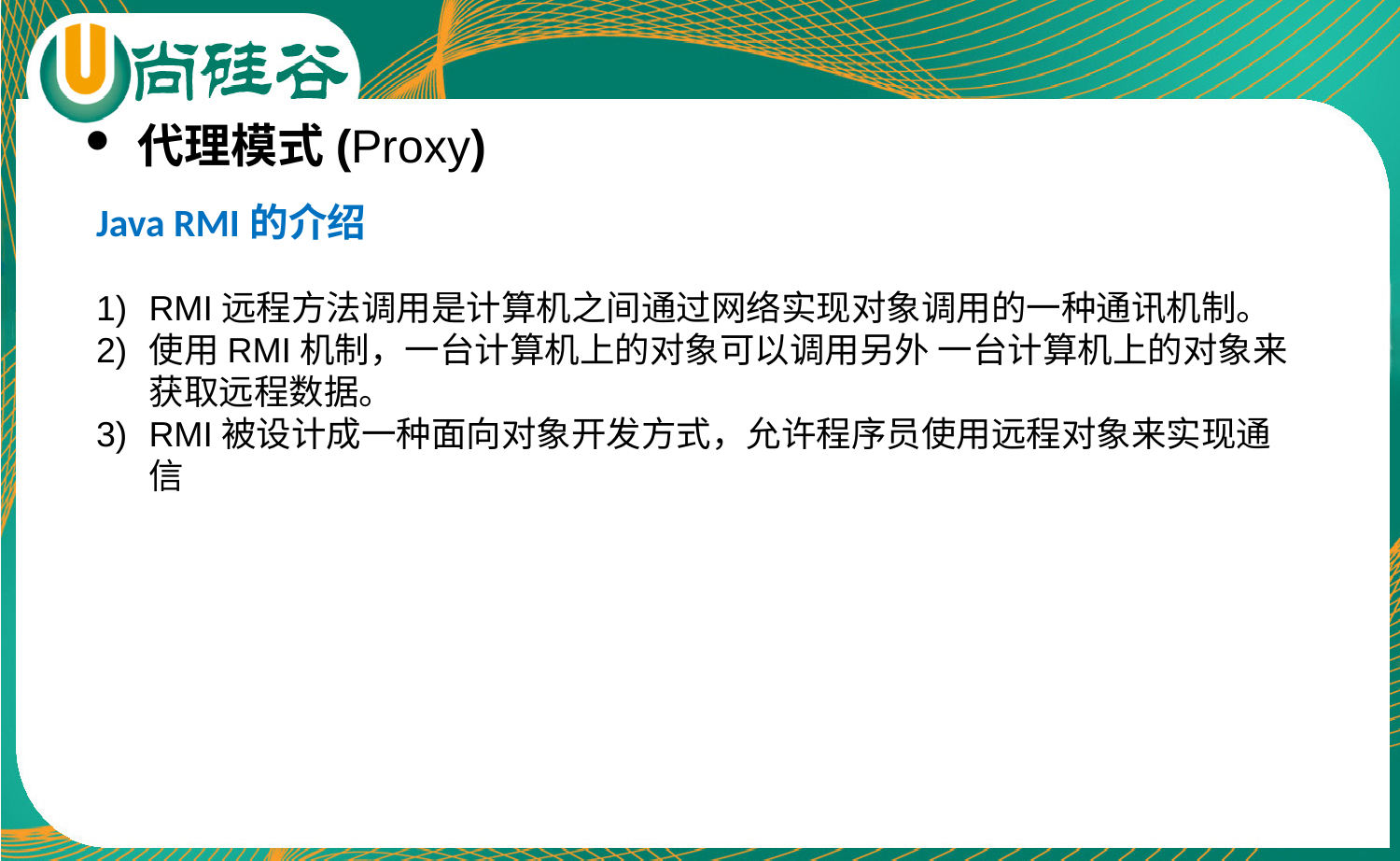

代理模式(Proxy)

Java RMI的介绍

RMI远程方法调用是计算机之间通过网络实现对象调用的一种通讯机制。
使用RMI机制，一台计算机上的对象可以调用另外 一台计算机上的对象来获取远程数据。
RMI被设计成一种面向对象开发方式，允许程序员使用远程对象来实现通信